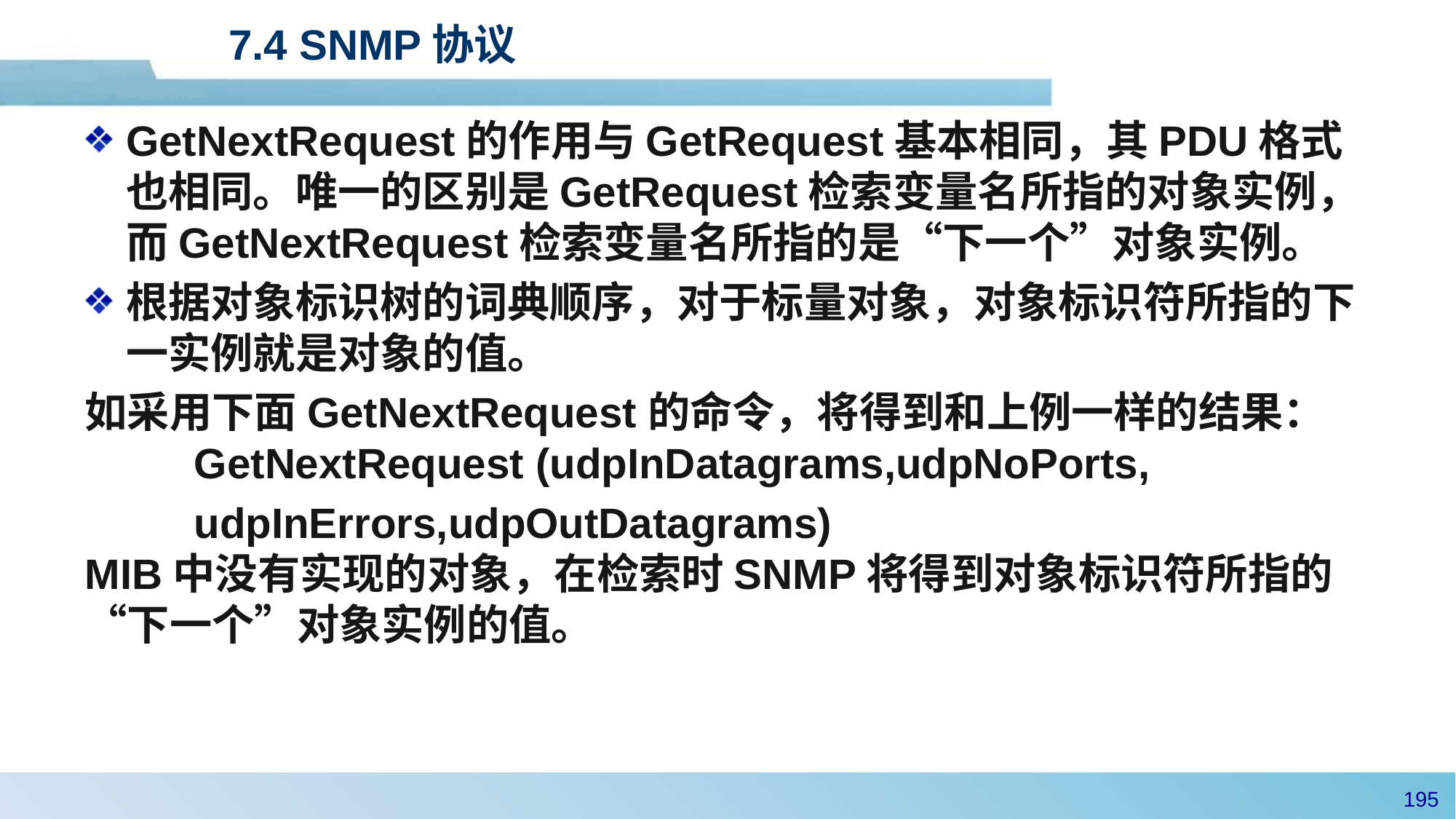

# 7.4 SNMP协议
GetNextRequest的作用与GetRequest基本相同，其PDU格式也相同。唯一的区别是GetRequest检索变量名所指的对象实例，而GetNextRequest检索变量名所指的是“下一个”对象实例。
根据对象标识树的词典顺序，对于标量对象，对象标识符所指的下一实例就是对象的值。
如采用下面GetNextRequest的命令，将得到和上例一样的结果：
	GetNextRequest (udpInDatagrams,udpNoPorts,
	udpInErrors,udpOutDatagrams)
MIB中没有实现的对象，在检索时SNMP将得到对象标识符所指的“下一个”对象实例的值。
195